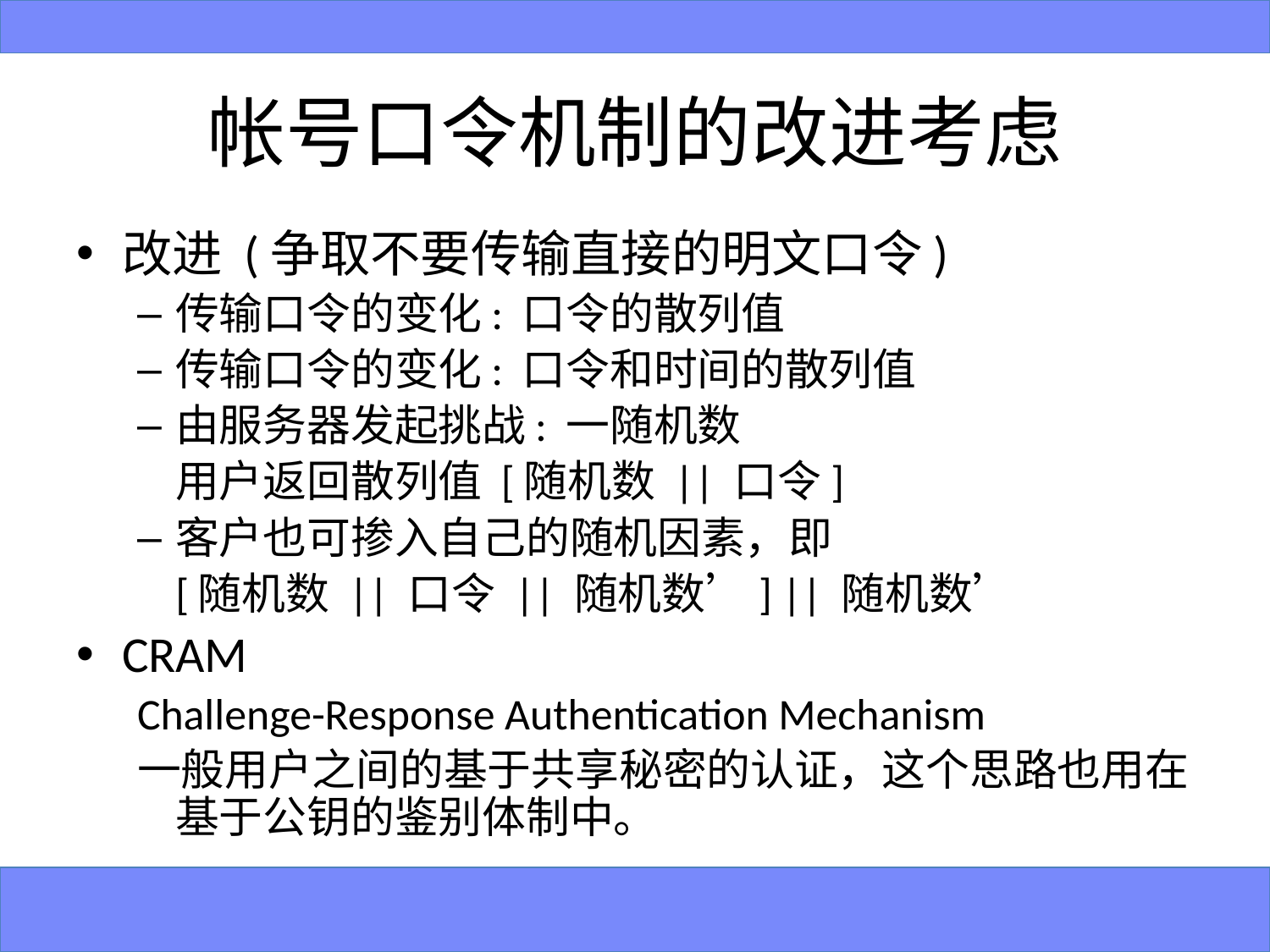

# 帐号口令机制的改进考虑
改进 (争取不要传输直接的明文口令)
传输口令的变化: 口令的散列值
传输口令的变化: 口令和时间的散列值
由服务器发起挑战: 一随机数
	用户返回散列值 [随机数 || 口令]
客户也可掺入自己的随机因素，即
		[随机数 || 口令 || 随机数’] || 随机数’
CRAM
Challenge-Response Authentication Mechanism
一般用户之间的基于共享秘密的认证，这个思路也用在基于公钥的鉴别体制中。